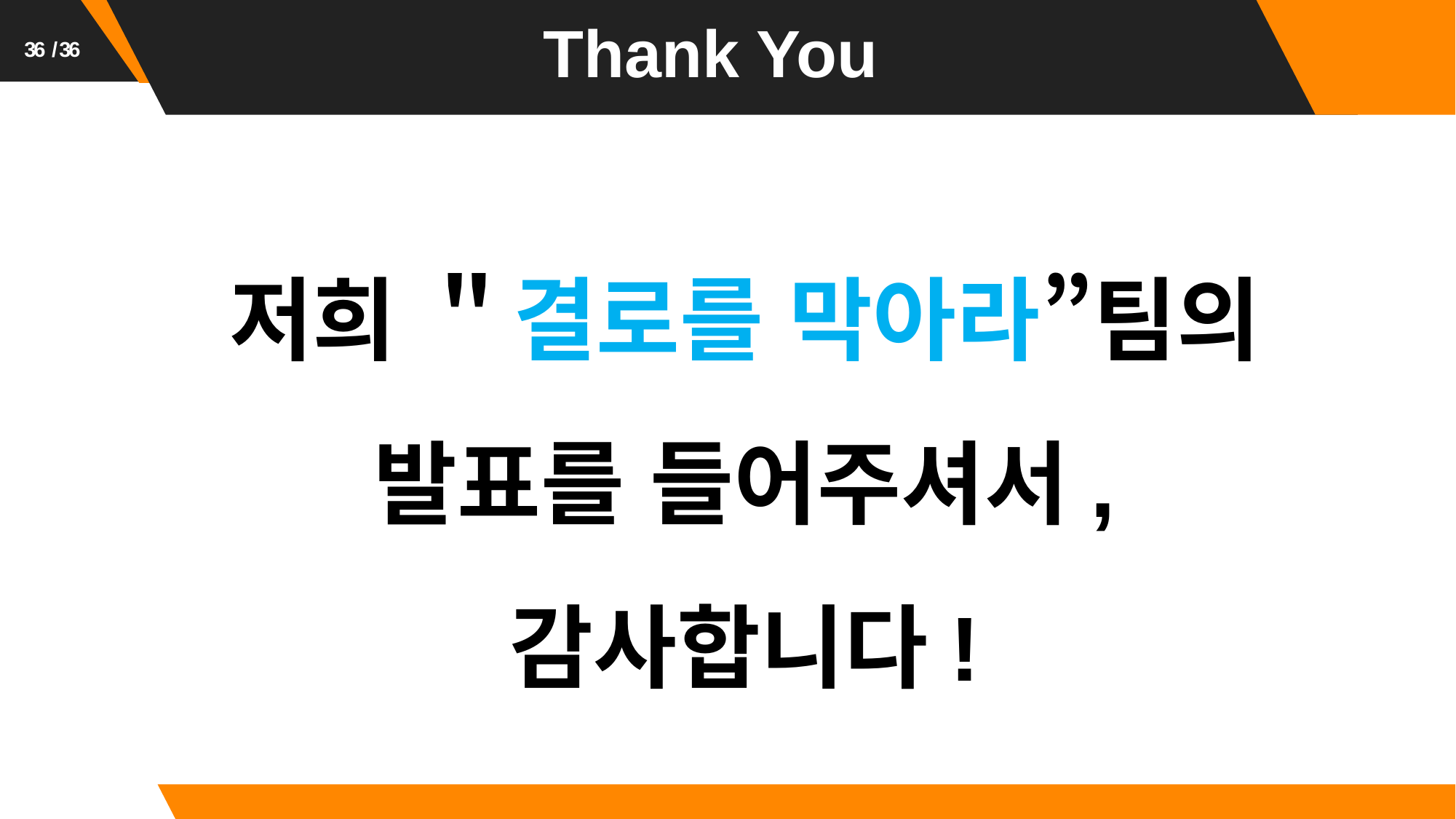

# Thank You
저희 ＂결로를 막아라”팀의 발표를 들어주셔서,
감사합니다!